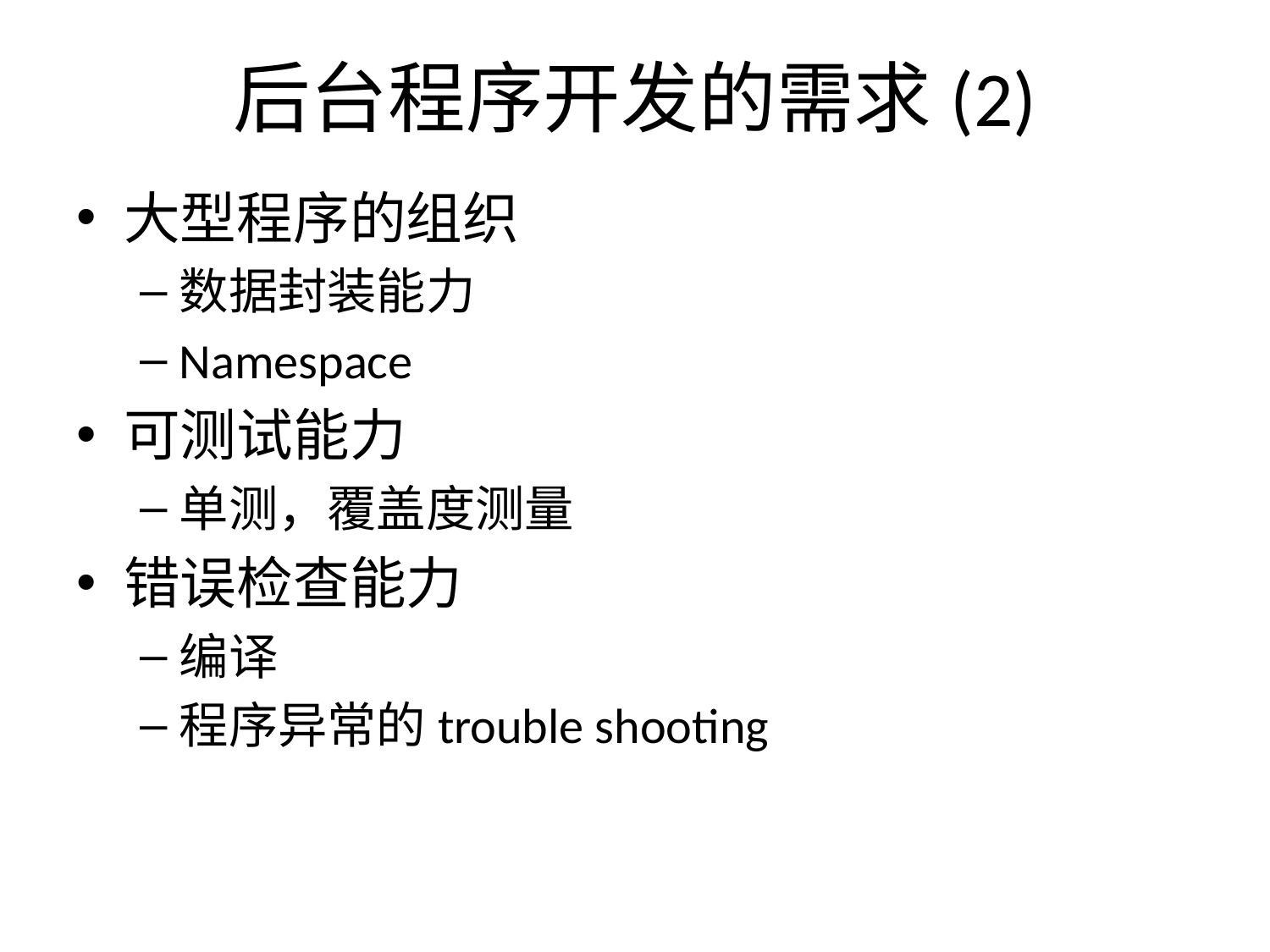

# 后台程序开发的需求(2)
大型程序的组织
数据封装能力
Namespace
可测试能力
单测，覆盖度测量
错误检查能力
编译
程序异常的trouble shooting